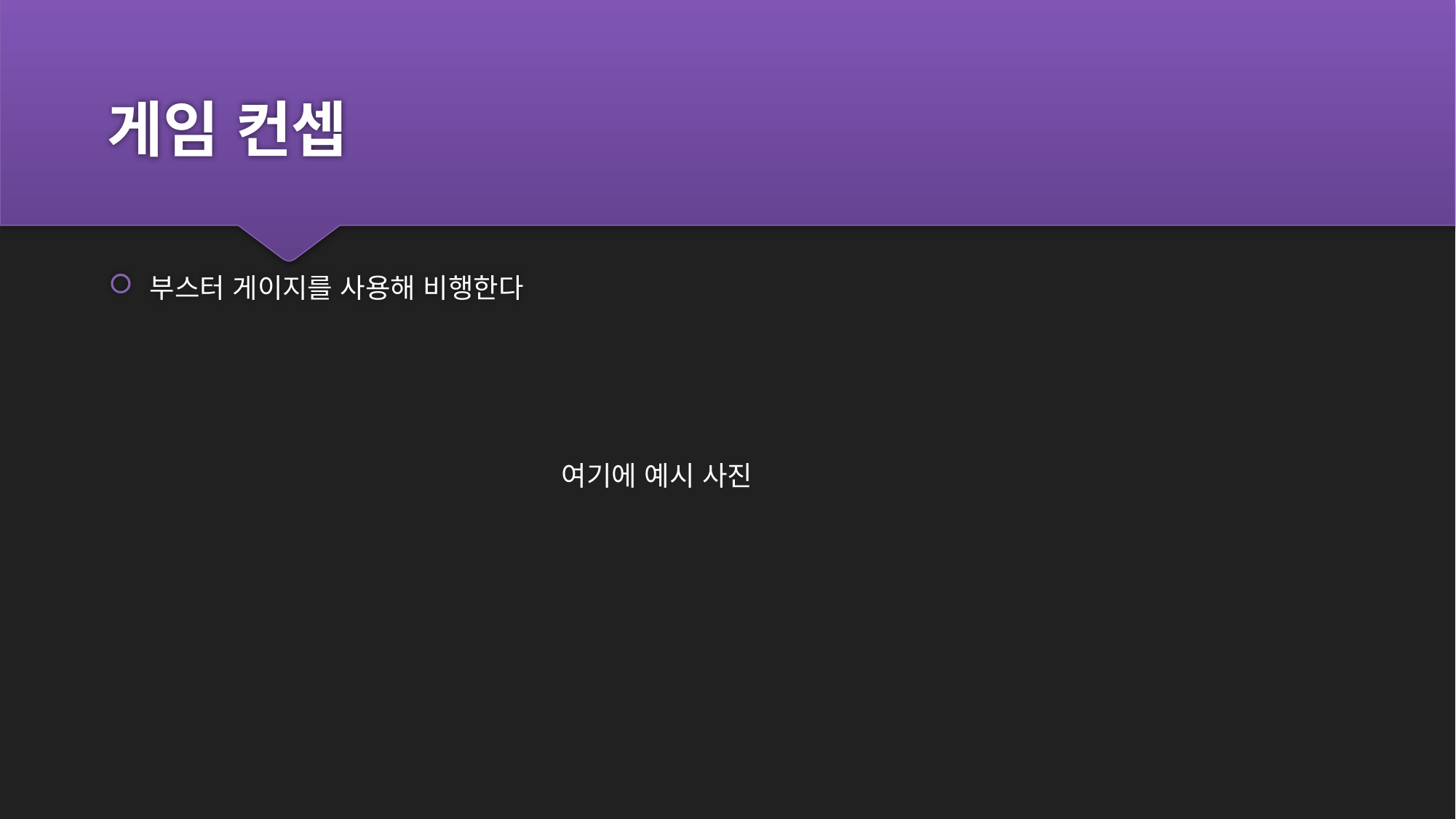

# 게임 컨셉
부스터 게이지를 사용해 비행한다
여기에 예시 사진